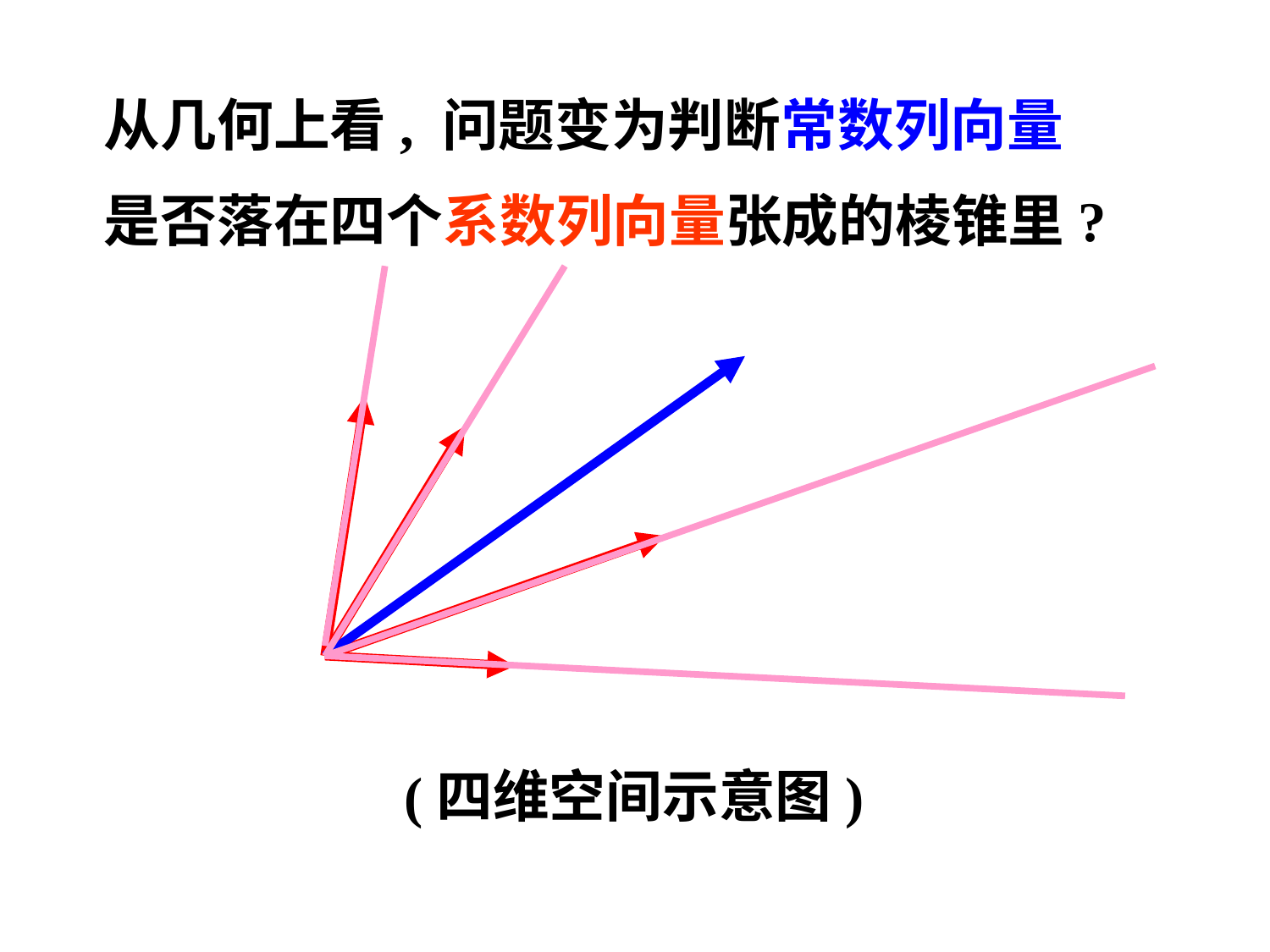

从几何上看, 问题变为判断常数列向量
 是否落在四个系数列向量张成的棱锥里?

                       (四维空间示意图)